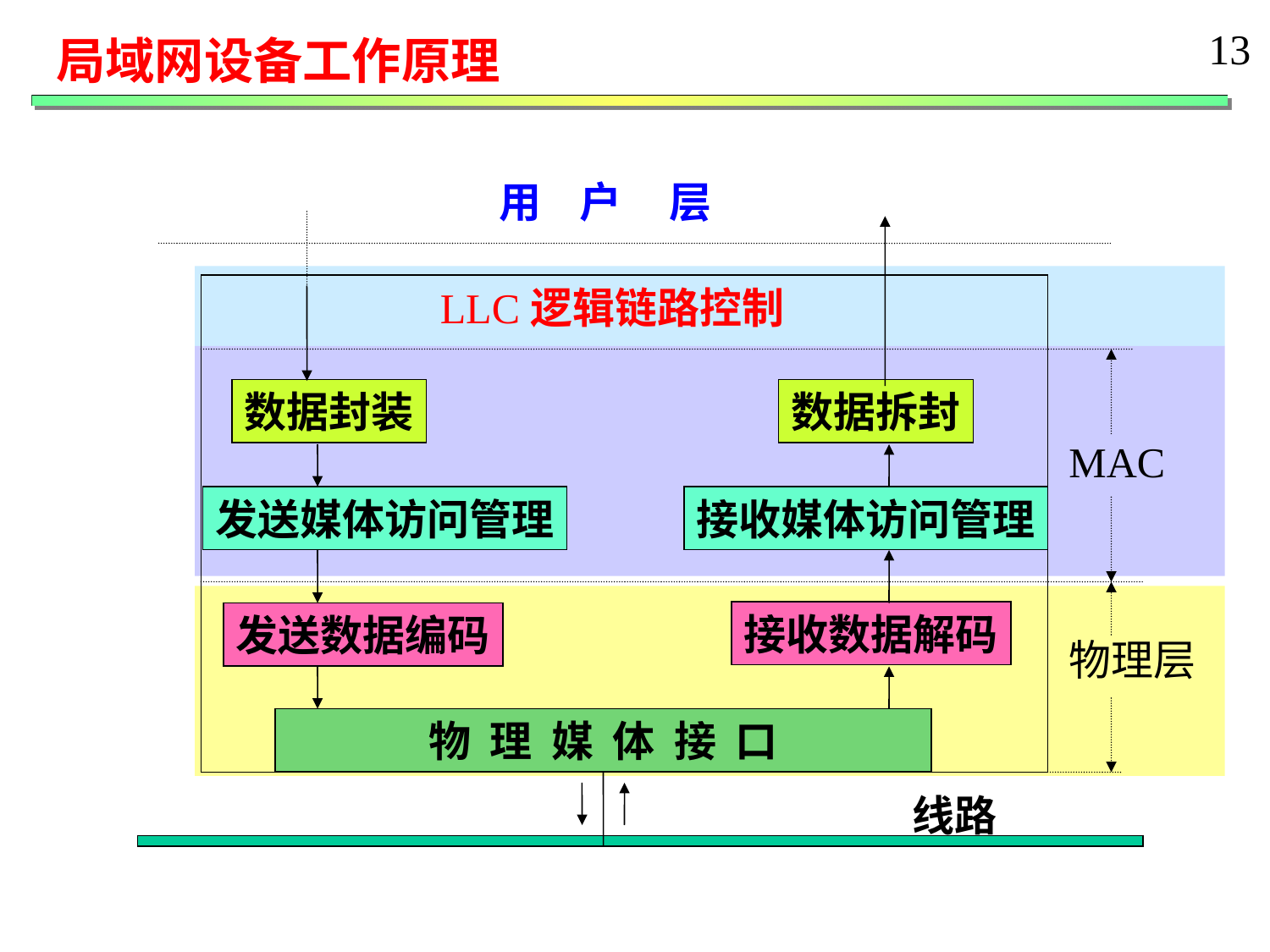

13
局域网设备工作原理

用    户     层

LLC逻辑链路控制

数据封装
数据拆封
MAC

发送媒体访问管理
接收媒体访问管理

接收数据解码
发送数据编码
物理层

物  理  媒  体  接  口

线路